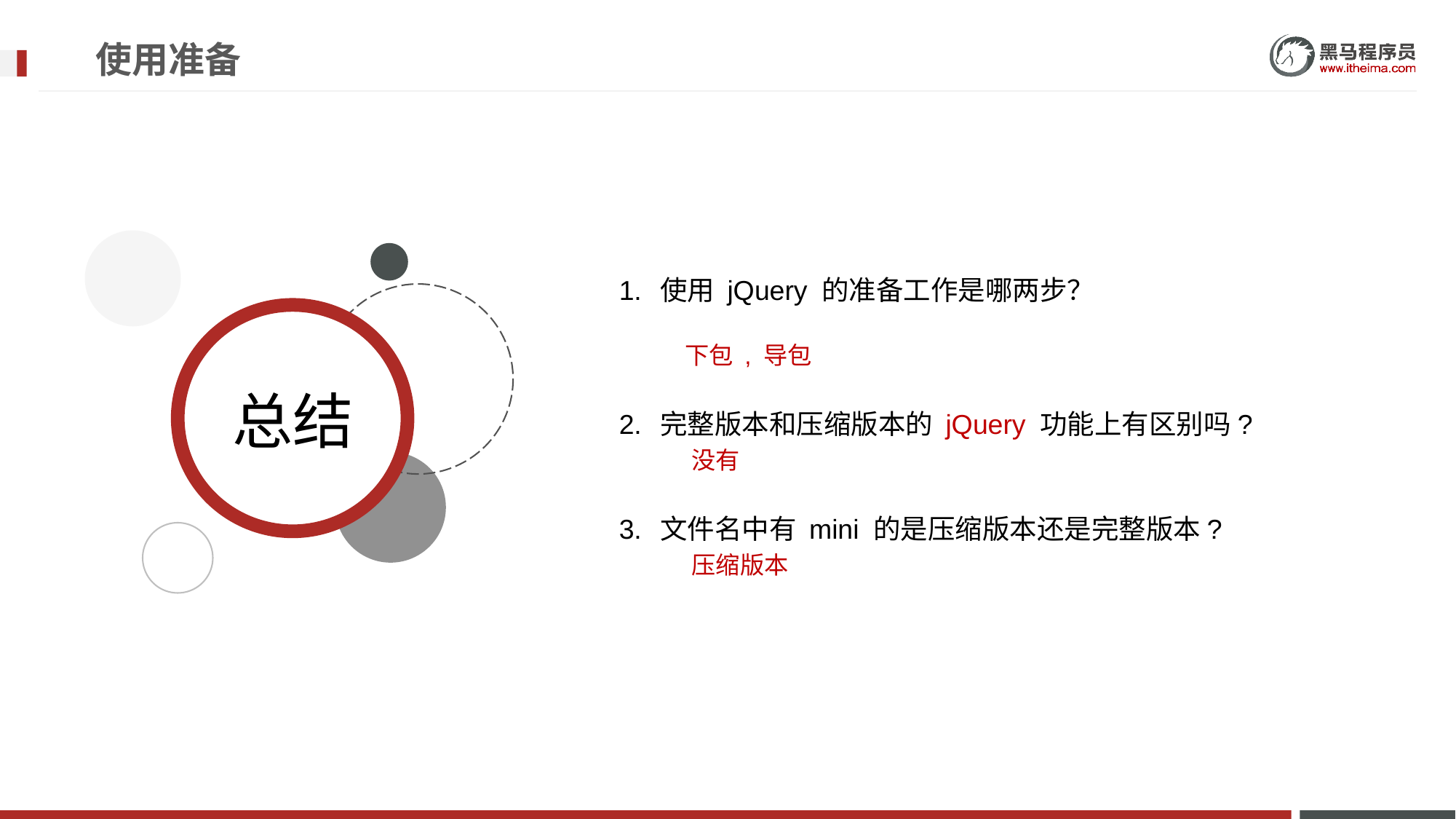

# 使用准备
使用 jQuery 的准备工作是哪两步？
           下包 , 导包
完整版本和压缩版本的 jQuery 功能上有区别吗?
没有
文件名中有 mini 的是压缩版本还是完整版本?
压缩版本